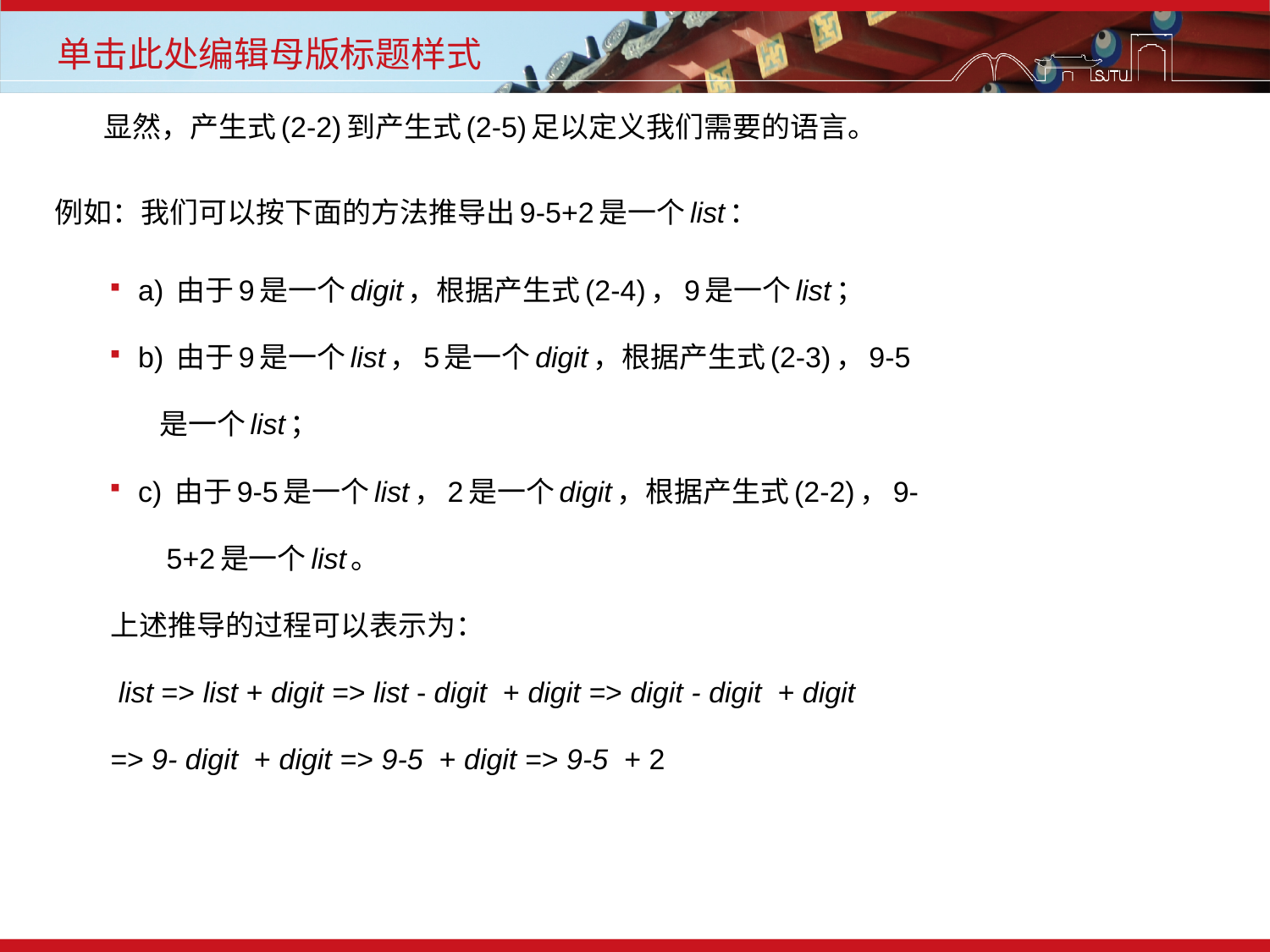

显然，产生式(2-2)到产生式(2-5)足以定义我们需要的语言。

例如：我们可以按下面的方法推导出9-5+2是一个list：

a) 由于9是一个digit，根据产生式(2-4)，9是一个list；

b) 由于9是一个list，5是一个digit，根据产生式(2-3)，9-5

       是一个list；

c) 由于9-5是一个list，2是一个digit，根据产生式(2-2)，9-

       5+2是一个list。

上述推导的过程可以表示为：

 list => list + digit => list - digit  + digit => digit - digit  + digit

=> 9- digit  + digit => 9-5  + digit => 9-5  + 2